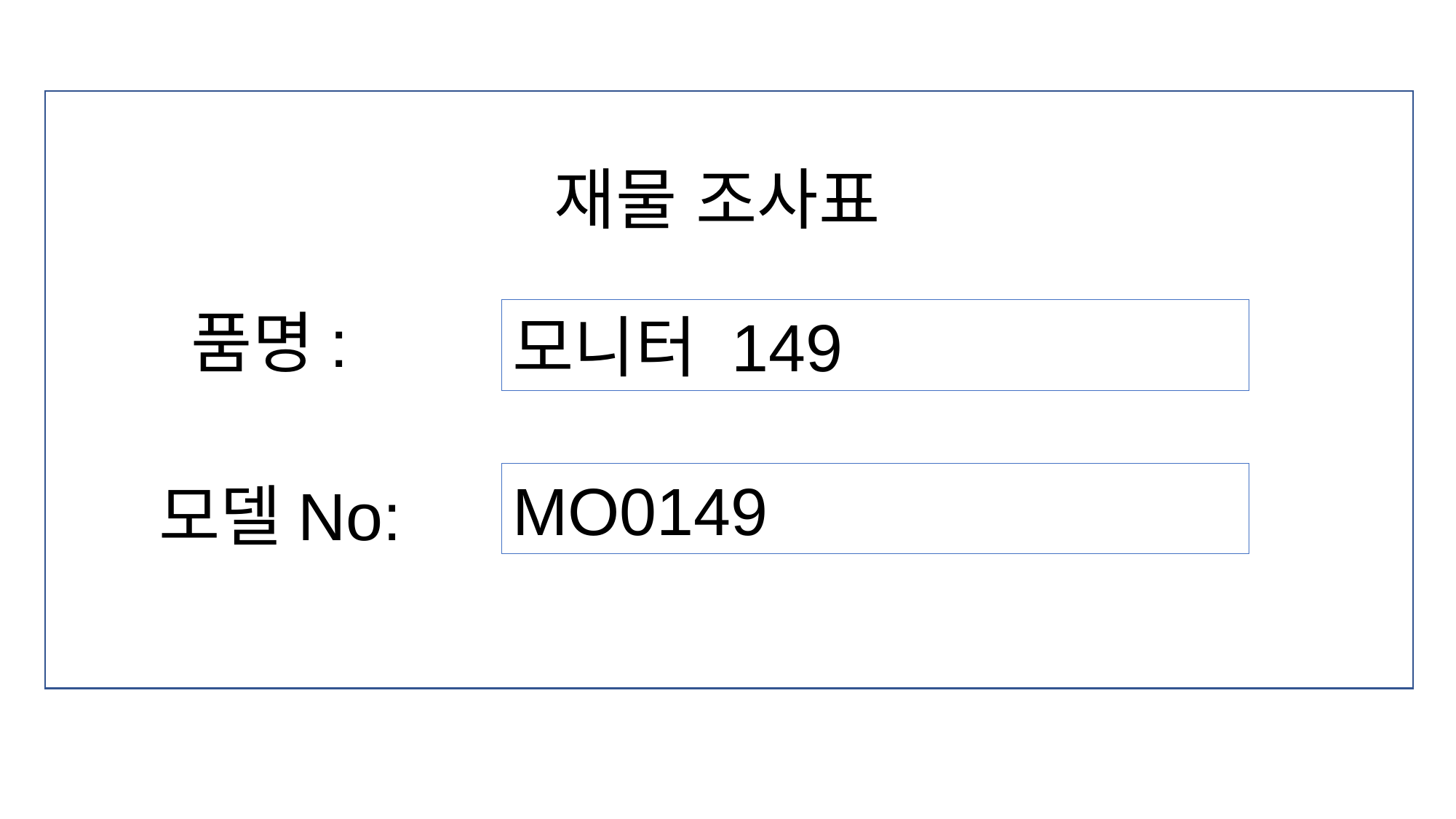

재물 조사표
품명:
모니터 149
MO0149
모델No: